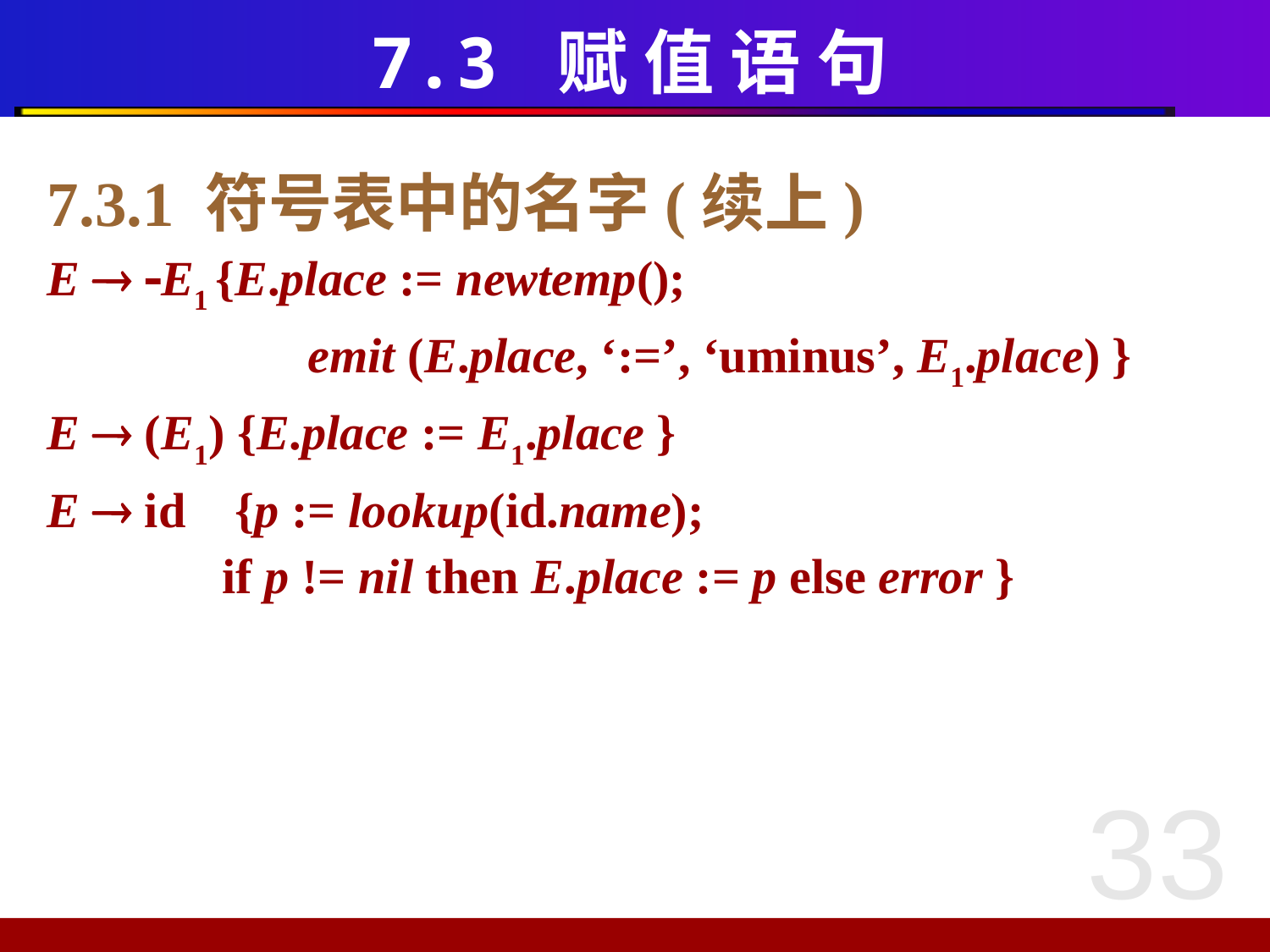

# 7.3 赋 值 语 句
7.3.1 符号表中的名字(续上)
E → −E1 {E.place := newtemp();
		       emit (E.place, ‘:=’, ‘uminus’, E1.place) }
E → (E1) {E.place := E1.place }
E → id    {p := lookup(id.name);
		if p != nil then E.place := p else error }

33